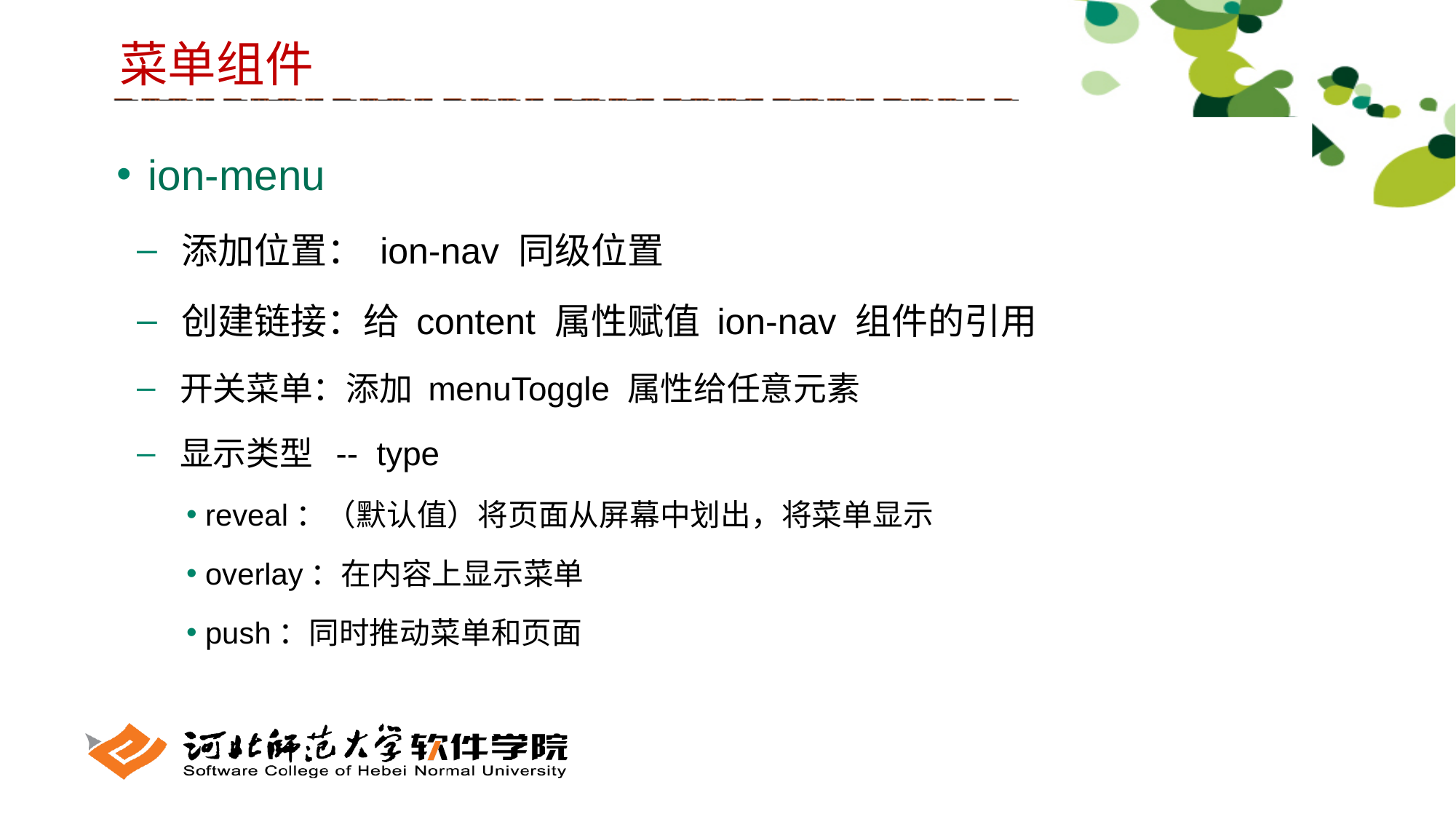

菜单组件
 ion-menu
 添加位置： ion-nav 同级位置
 创建链接：给 content 属性赋值 ion-nav 组件的引用
 开关菜单：添加 menuToggle 属性给任意元素
 显示类型  --  type
 reveal：（默认值）将页面从屏幕中划出，将菜单显示
 overlay：在内容上显示菜单
 push：同时推动菜单和页面